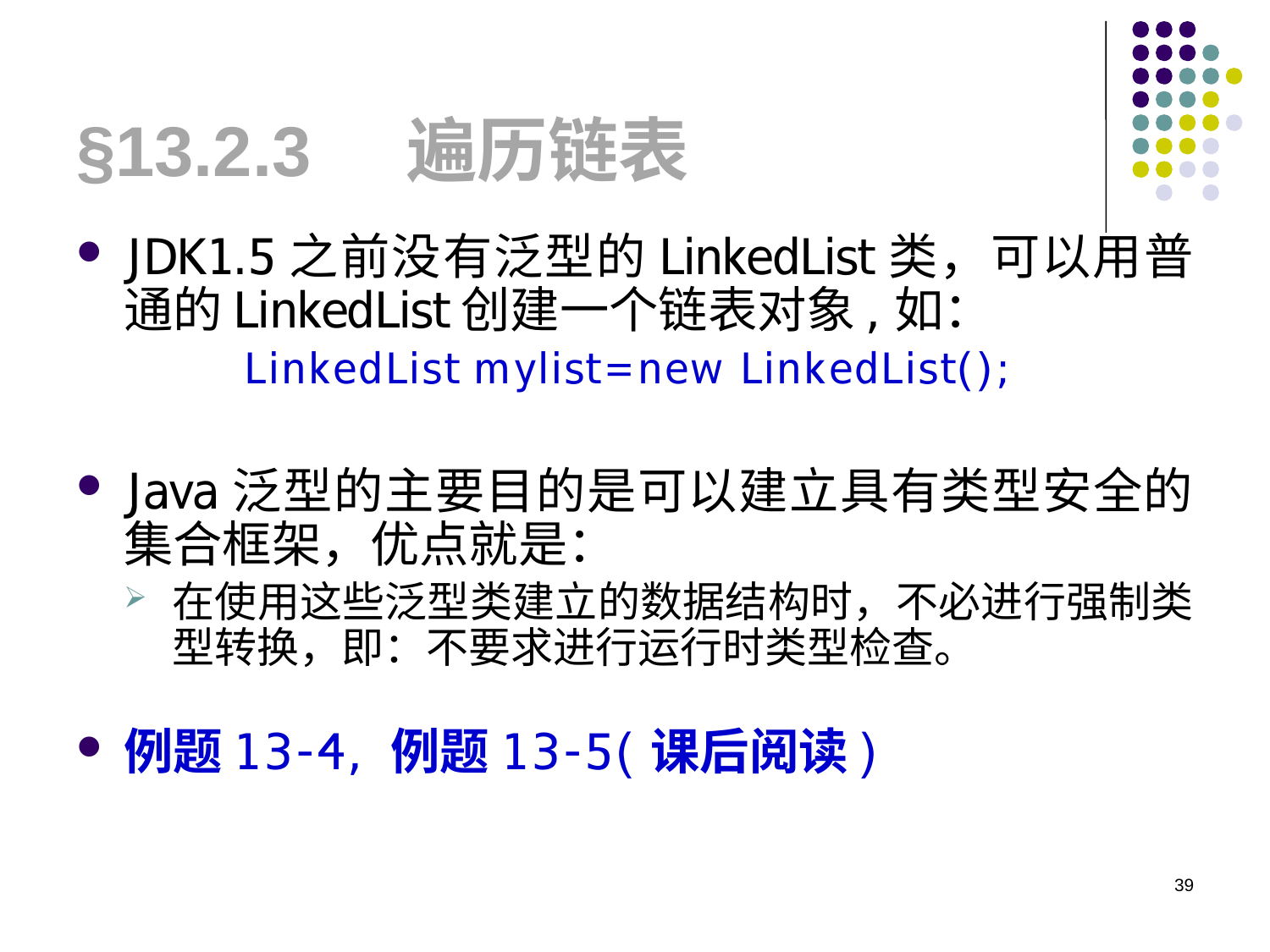

# §13.2.3    遍历链表
JDK1.5之前没有泛型的LinkedList类，可以用普通的LinkedList创建一个链表对象,如：
LinkedList mylist=new LinkedList();

Java泛型的主要目的是可以建立具有类型安全的集合框架，优点就是：
在使用这些泛型类建立的数据结构时，不必进行强制类型转换，即：不要求进行运行时类型检查。

例题13-4, 例题13-5(课后阅读)

39